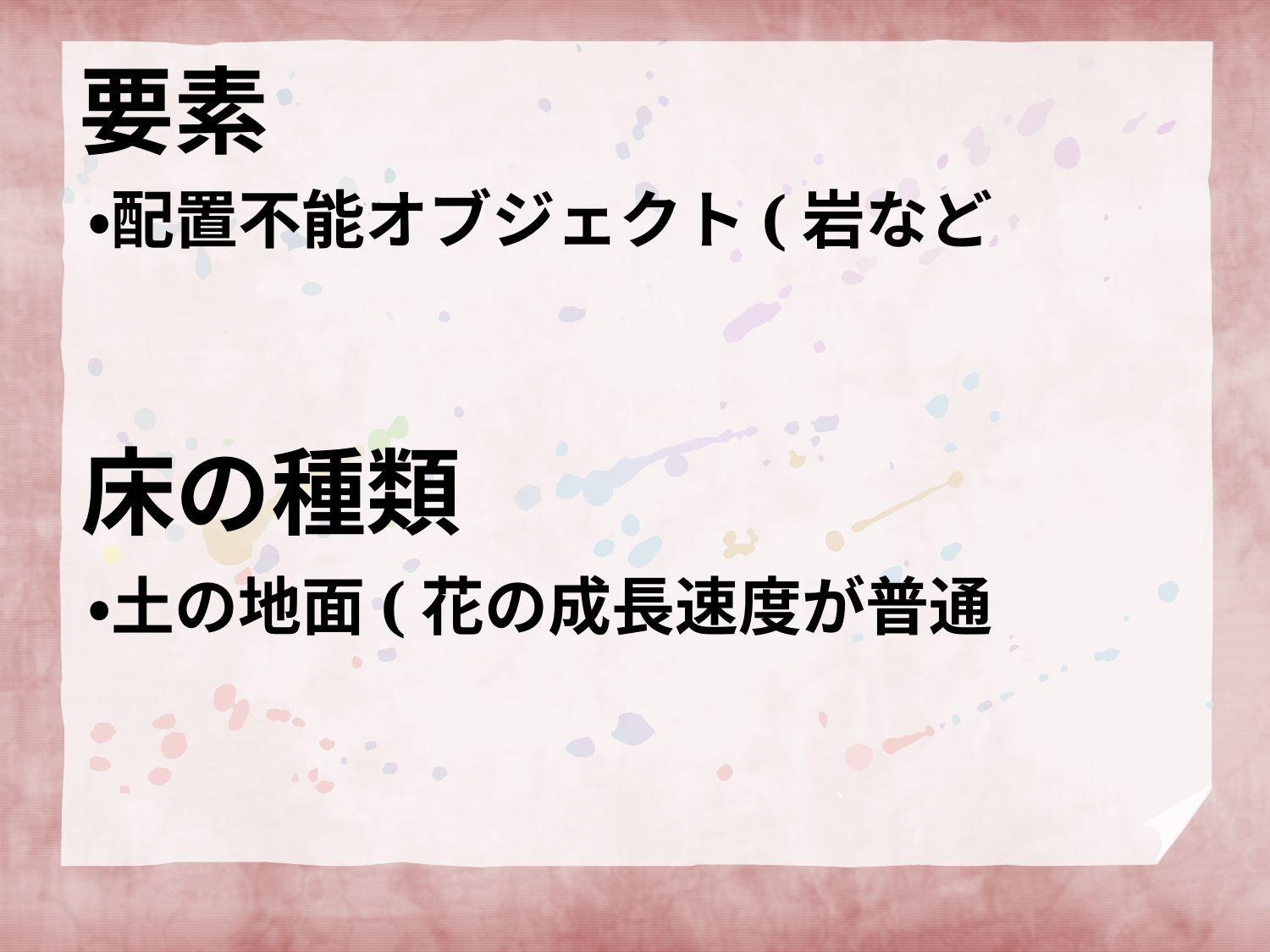

要素
・配置不能オブジェクト(岩など
床の種類
・土の地面(花の成長速度が普通